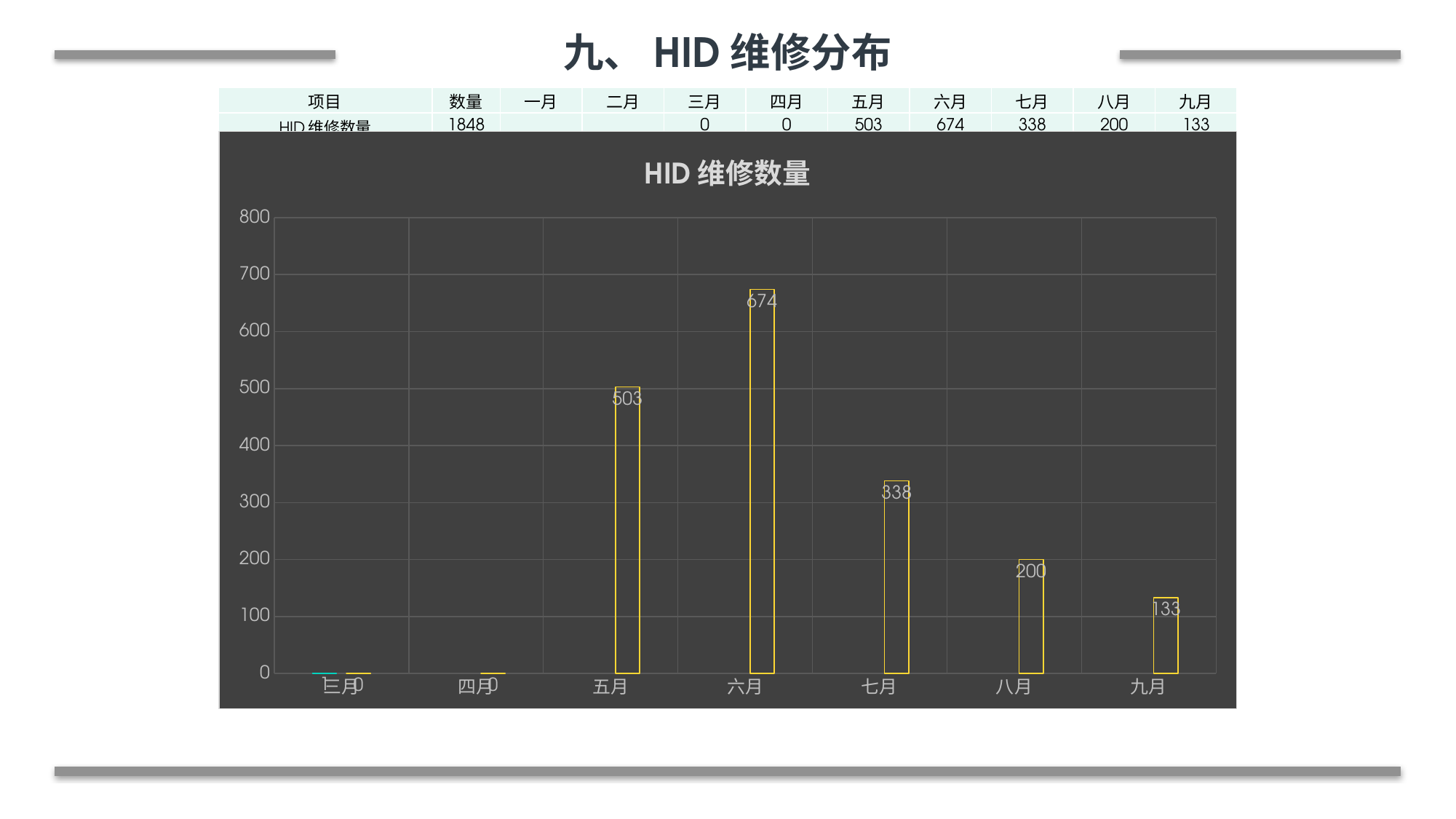

九、HID维修分布
| 项目 | 数量 | 一月 | 二月 | 三月 | 四月 | 五月 | 六月 | 七月 | 八月 | 九月 |
| --- | --- | --- | --- | --- | --- | --- | --- | --- | --- | --- |
| HID维修数量 | 1848 |  |  | 0 | 0 | 503 | 674 | 338 | 200 | 133 |

[unsupported chart]